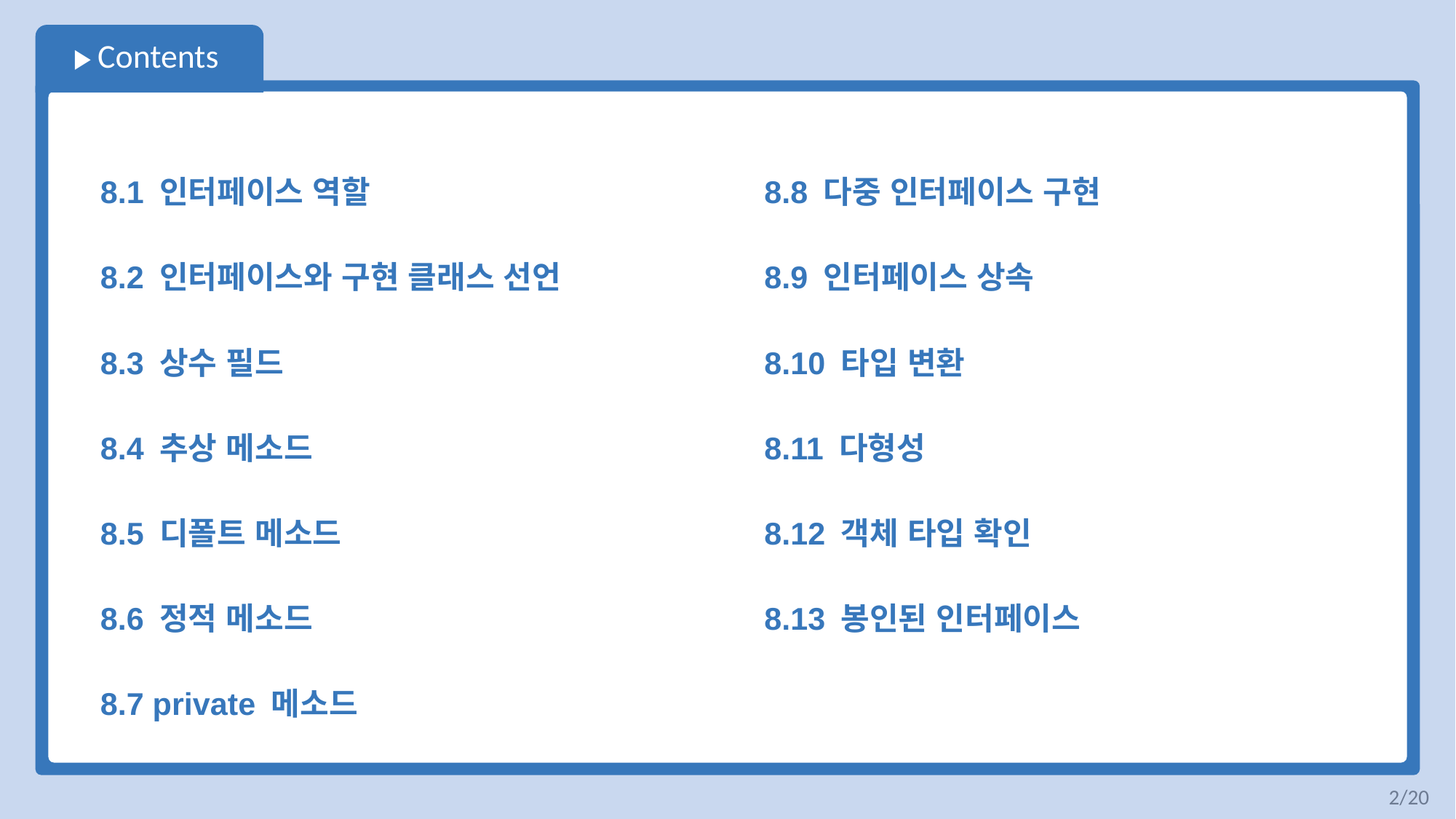

8.1 인터페이스 역할
8.2 인터페이스와 구현 클래스 선언
8.3 상수 필드
8.4 추상 메소드
8.5 디폴트 메소드
8.6 정적 메소드
8.7 private 메소드
8.8 다중 인터페이스 구현
8.9 인터페이스 상속
8.10 타입 변환
8.11 다형성
8.12 객체 타입 확인
8.13 봉인된 인터페이스